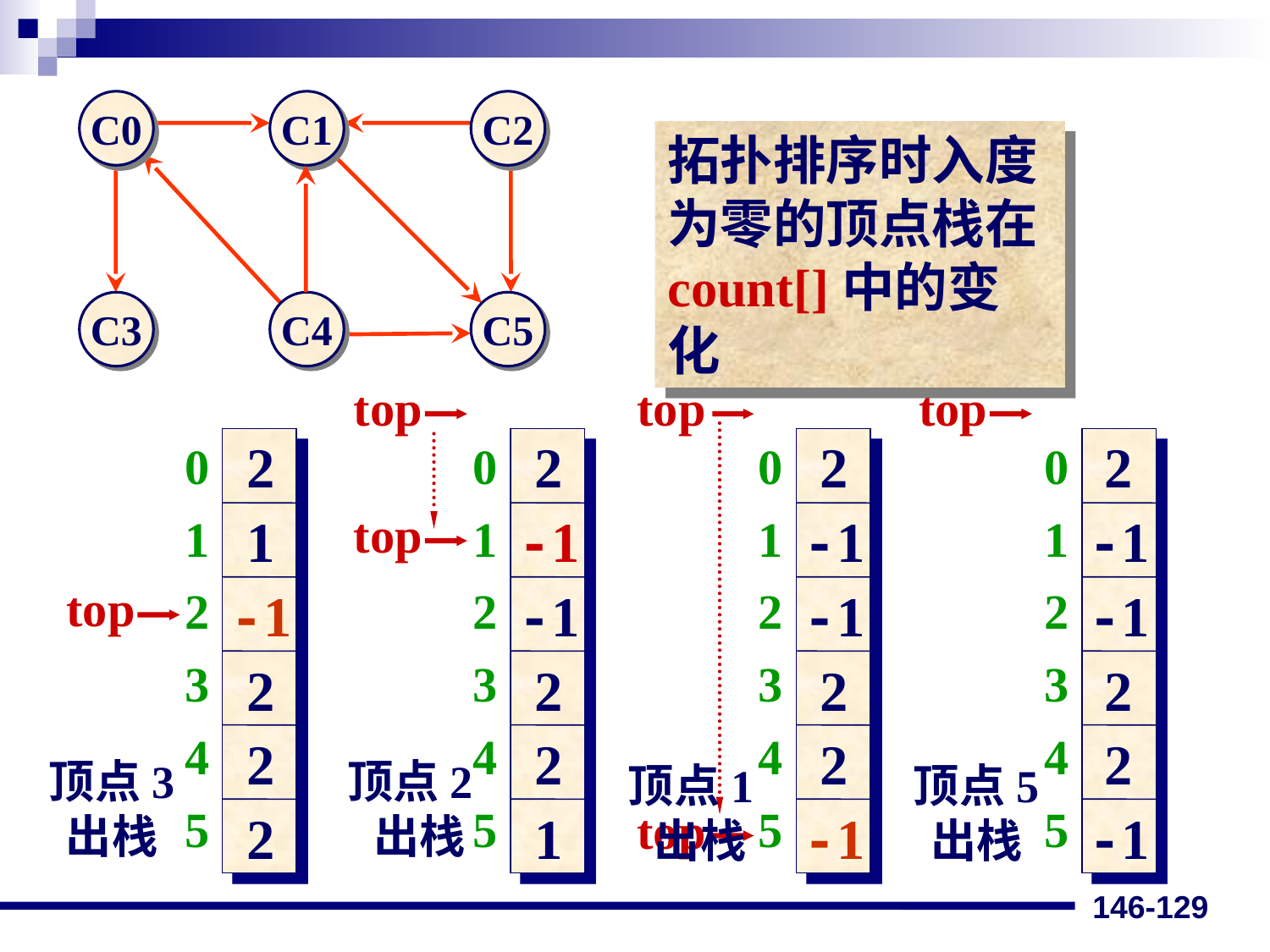

C0
C1
C2

C3
C4
C5

拓扑排序时入度为零的顶点栈在count[]中的变化
top
top
top

2
1
-1
2
2
2
2
-1
-1
2
2
1
2
-1
-1
2
2
-1
2
-1
-1
2
2
-1
0
1
2
3
4
5
0
1
2
3
4
5

0
1
2
3
4
5
0
1
2
3
4
5

top

top

顶点3
出栈
顶点2
出栈
顶点1
出栈
顶点5
出栈
top

146-129